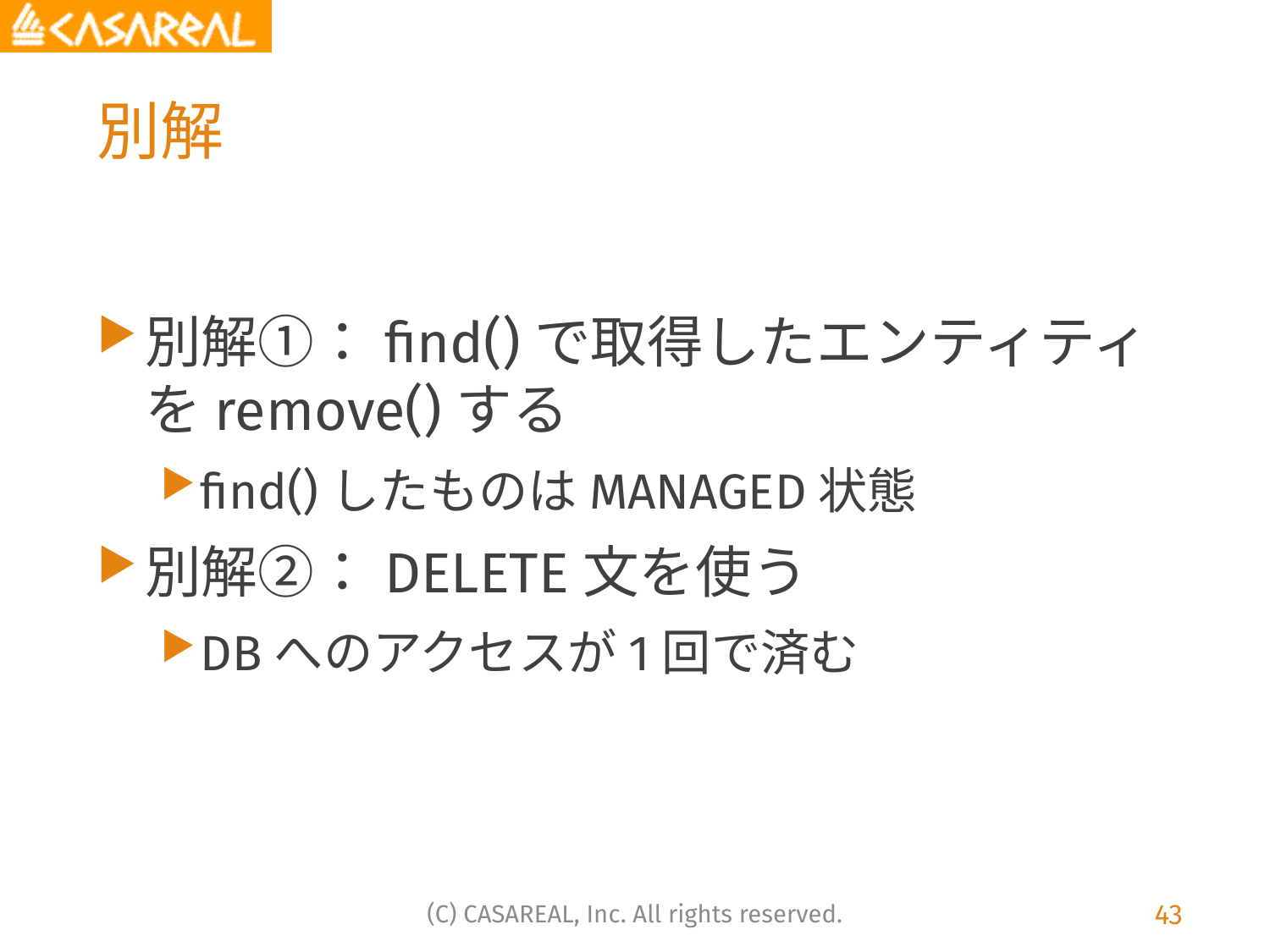

# 別解
別解①：find()で取得したエンティティをremove()する
find()したものはMANAGED状態
別解②：DELETE文を使う
DBへのアクセスが1回で済む
(C) CASAREAL, Inc. All rights reserved.
43